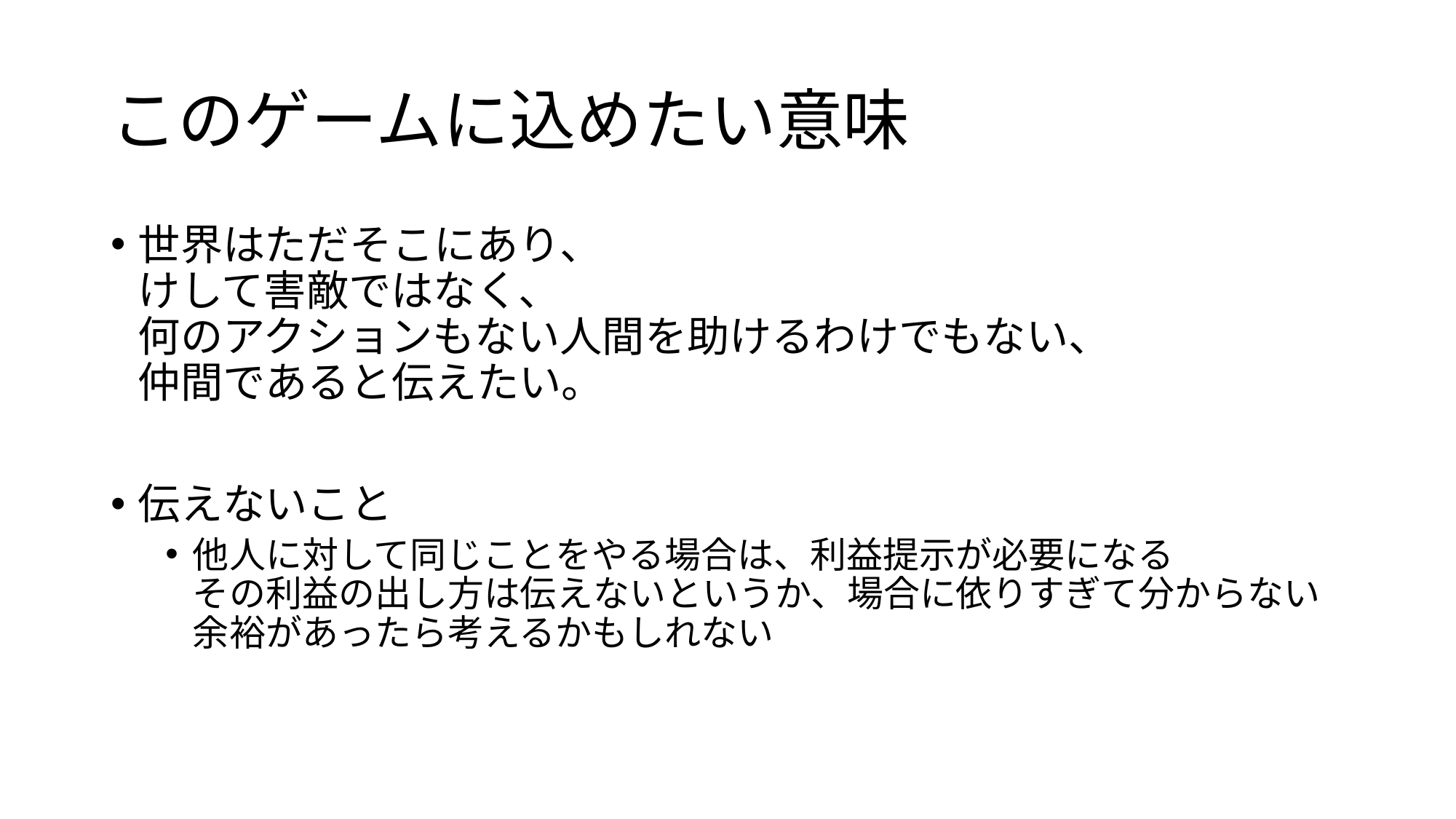

# このゲームに込めたい意味
世界はただそこにあり、
けして害敵ではなく、
何のアクションもない人間を助けるわけでもない、
仲間であると伝えたい。

伝えないこと
他人に対して同じことをやる場合は、利益提示が必要になる
その利益の出し方は伝えないというか、場合に依りすぎて分からない
余裕があったら考えるかもしれない